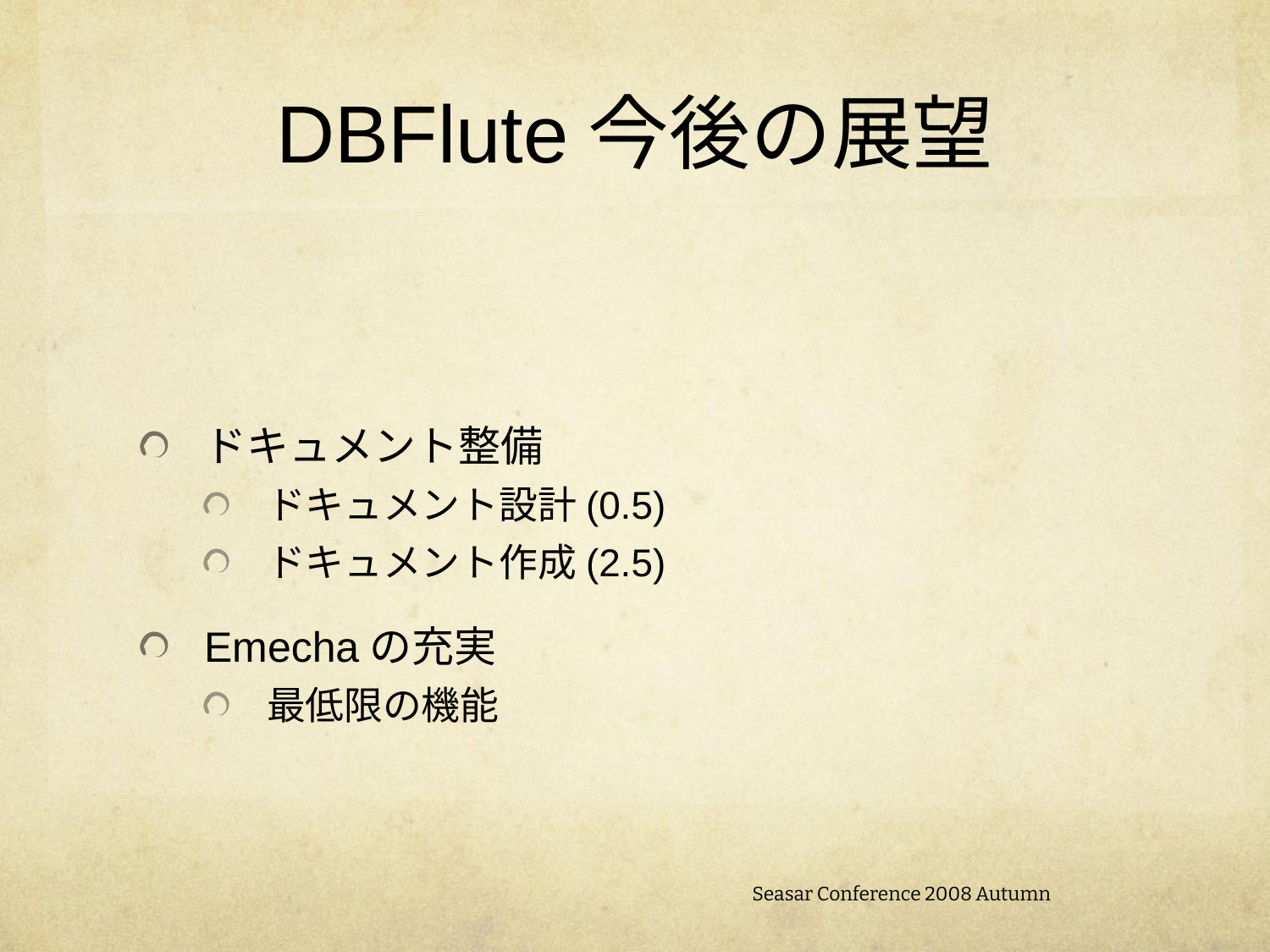

# DBFlute今後の展望

ドキュメント整備
ドキュメント設計(0.5)
ドキュメント作成(2.5)
Emechaの充実
最低限の機能
Seasar Conference 2008 Autumn